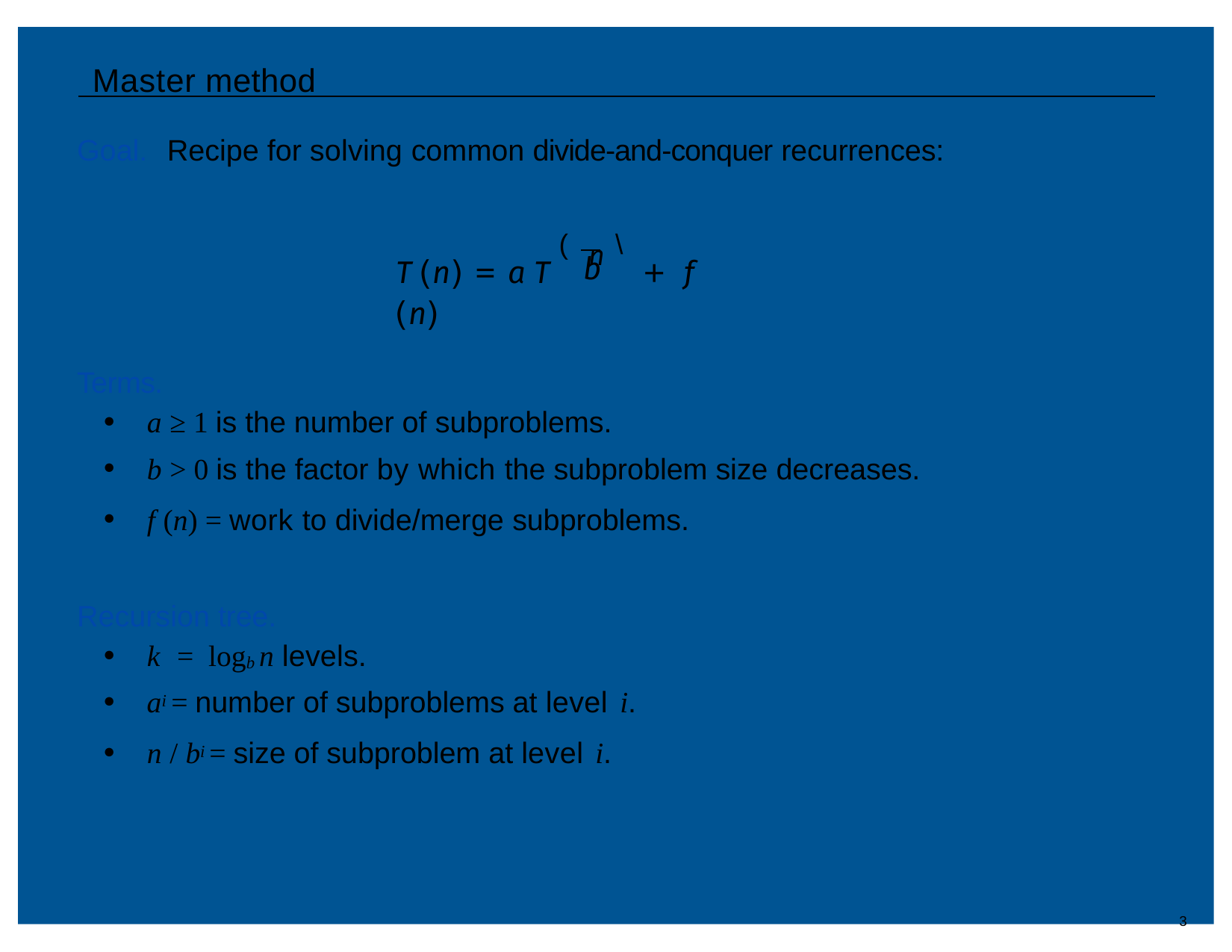

# Master method

Goal.
Recipe for solving common divide-and-conquer recurrences:
T (n) = a T ( n \	+	f (n)
b

Terms.
・a ≥ 1 is the number of subproblems.
・b > 0 is the factor by which the subproblem size decreases.
・f (n) = work to divide/merge subproblems.

Recursion tree.
・k	=  logb n levels.
・ai = number of subproblems at level i.
・n / bi = size of subproblem at level i.
3